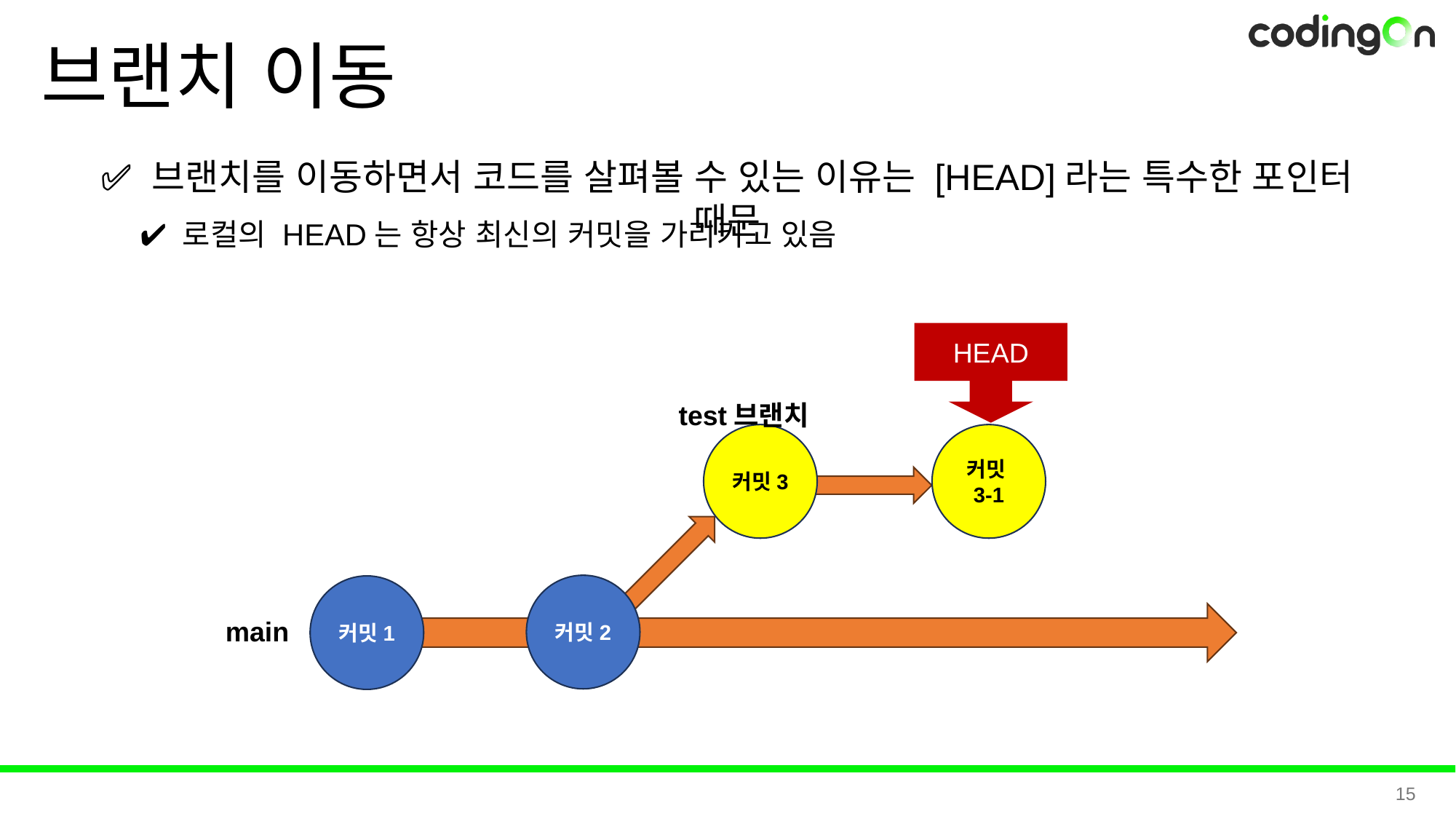

# 브랜치 이동
✅ 브랜치를 이동하면서 코드를 살펴볼 수 있는 이유는 [HEAD]라는 특수한 포인터 때문
✔️ 로컬의 HEAD는 항상 최신의 커밋을 가리키고 있음
HEAD

test브랜치
커밋3
커밋3-1

커밋2
커밋1

main
15